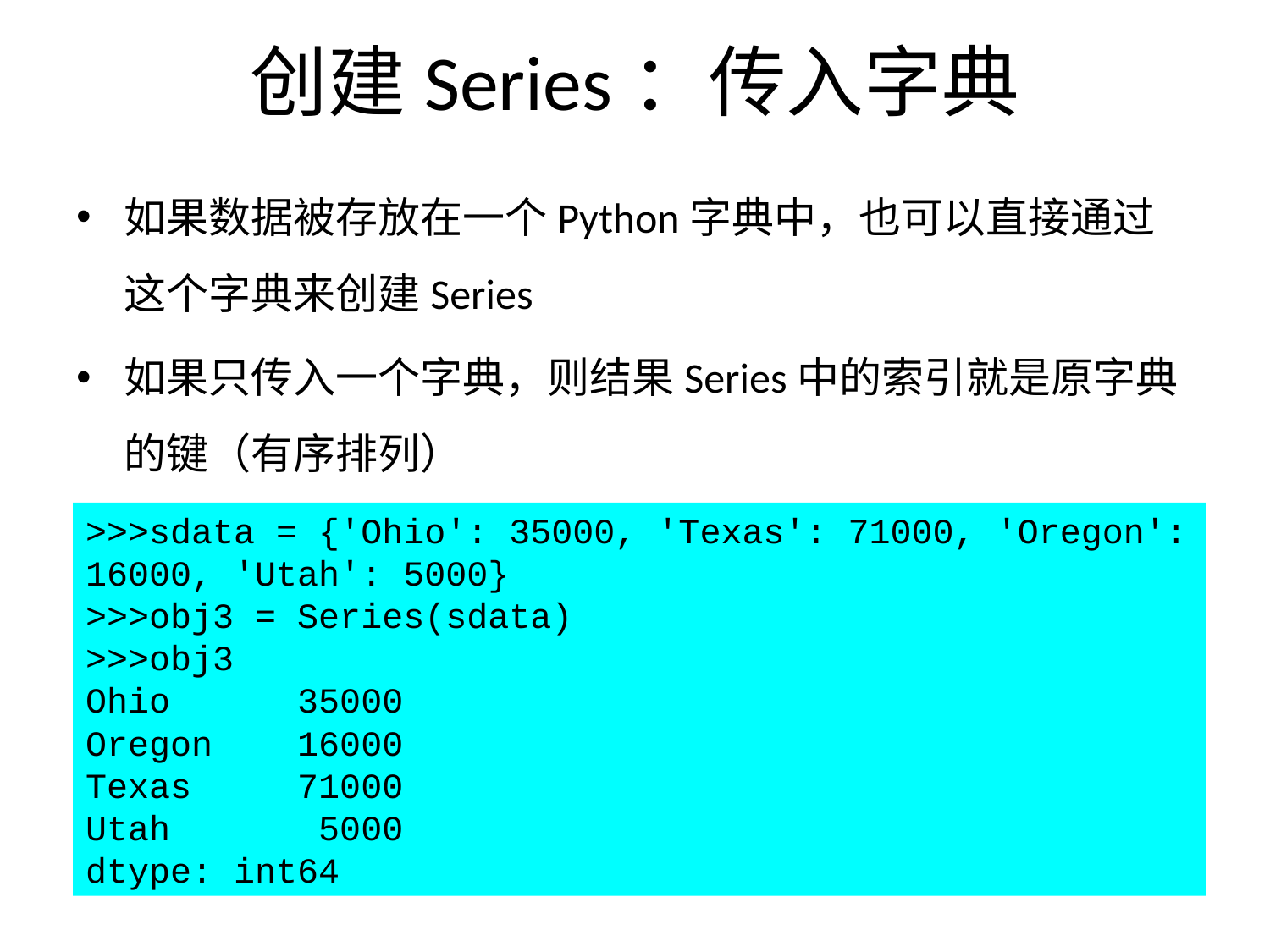

# 创建Series：传入字典
如果数据被存放在一个Python字典中，也可以直接通过这个字典来创建Series
如果只传入一个字典，则结果Series中的索引就是原字典的键（有序排列）
>>>sdata = {'Ohio': 35000, 'Texas': 71000, 'Oregon': 16000, 'Utah': 5000}
>>>obj3 = Series(sdata)
>>>obj3
Ohio      35000
Oregon    16000
Texas     71000
Utah       5000
dtype: int64